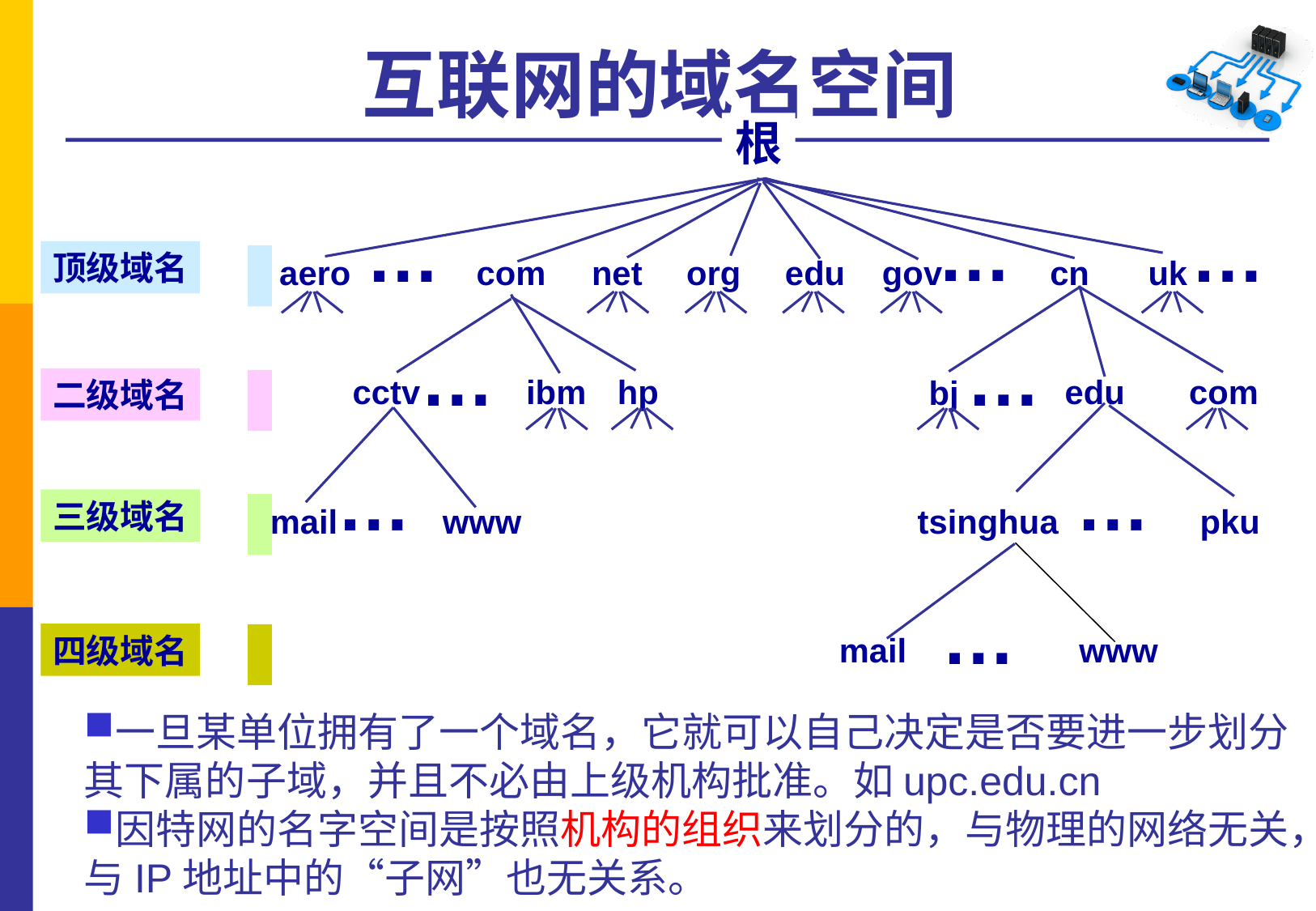

# 互联网的域名空间
根

…
…
…
顶级域名

aero
com
net
org
edu
gov
cn
uk

…
…
ibm
cctv
hp
edu
com
bj
二级域名

…
…
三级域名

mail
www
tsinghua
pku

…
mail
www
四级域名

一旦某单位拥有了一个域名，它就可以自己决定是否要进一步划分其下属的子域，并且不必由上级机构批准。如upc.edu.cn
因特网的名字空间是按照机构的组织来划分的，与物理的网络无关，与IP地址中的“子网”也无关系。